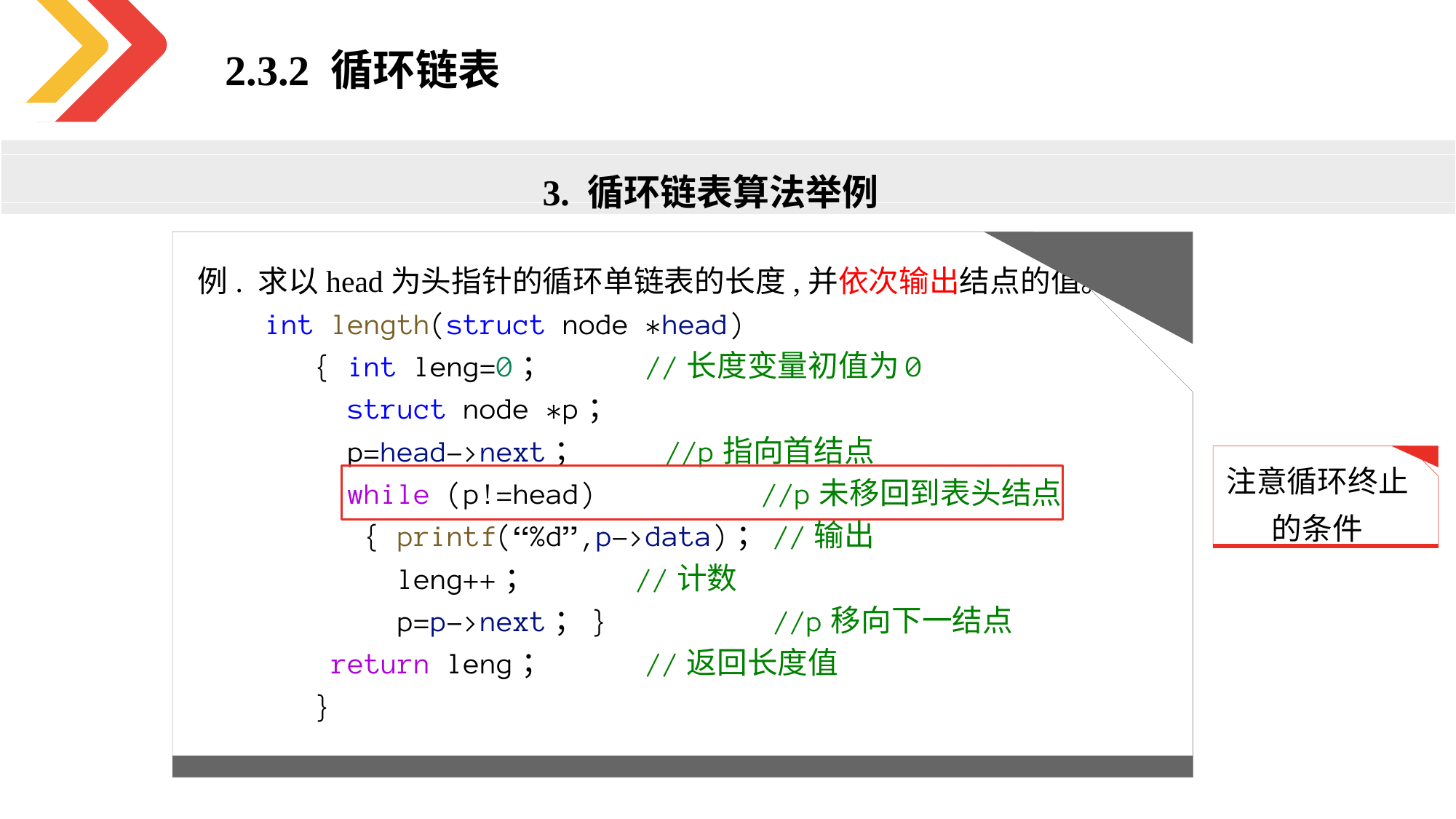

2.3.2 循环链表

3. 循环链表算法举例

例. 求以head为头指针的循环单链表的长度,并依次输出结点的值。
int length(struct node *head)
   { int leng=0；             //长度变量初值为0
     struct node *p；
     p=head->next；           //p指向首结点
     while (p!=head)          //p未移回到表头结点
      { printf(“%d”,p->data)；//输出
        leng++；              //计数
        p=p->next；}          //p移向下一结点
    return leng；             //返回长度值
   }

注意循环终止的条件